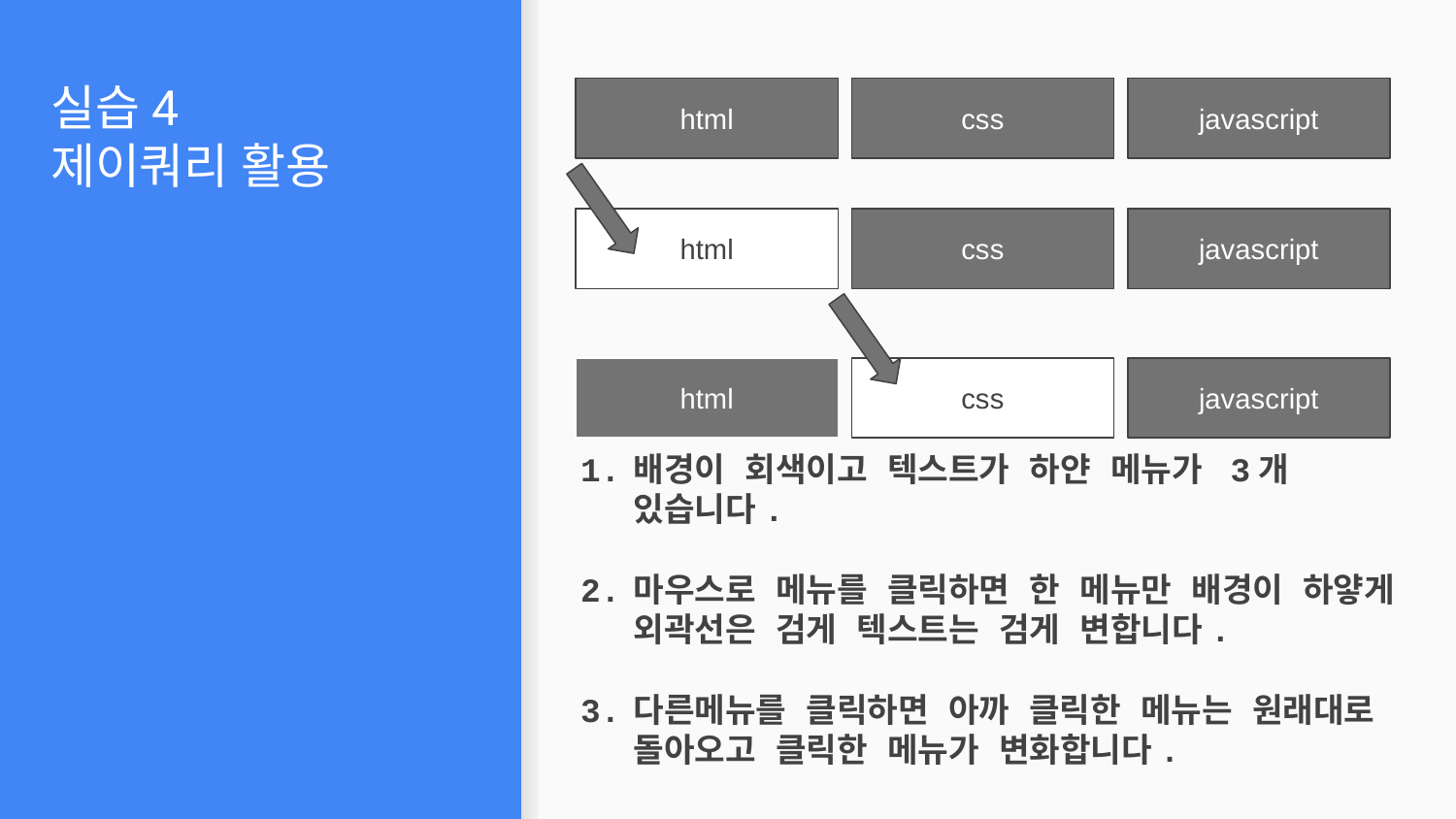

# 실습4
제이쿼리 활용
html
css
javascript

html
css
javascript

html
css
javascript

배경이 회색이고 텍스트가 하얀 메뉴가 3개 있습니다.

마우스로 메뉴를 클릭하면 한 메뉴만 배경이 하얗게 외곽선은 검게 텍스트는 검게 변합니다.

다른메뉴를 클릭하면 아까 클릭한 메뉴는 원래대로 돌아오고 클릭한 메뉴가 변화합니다.